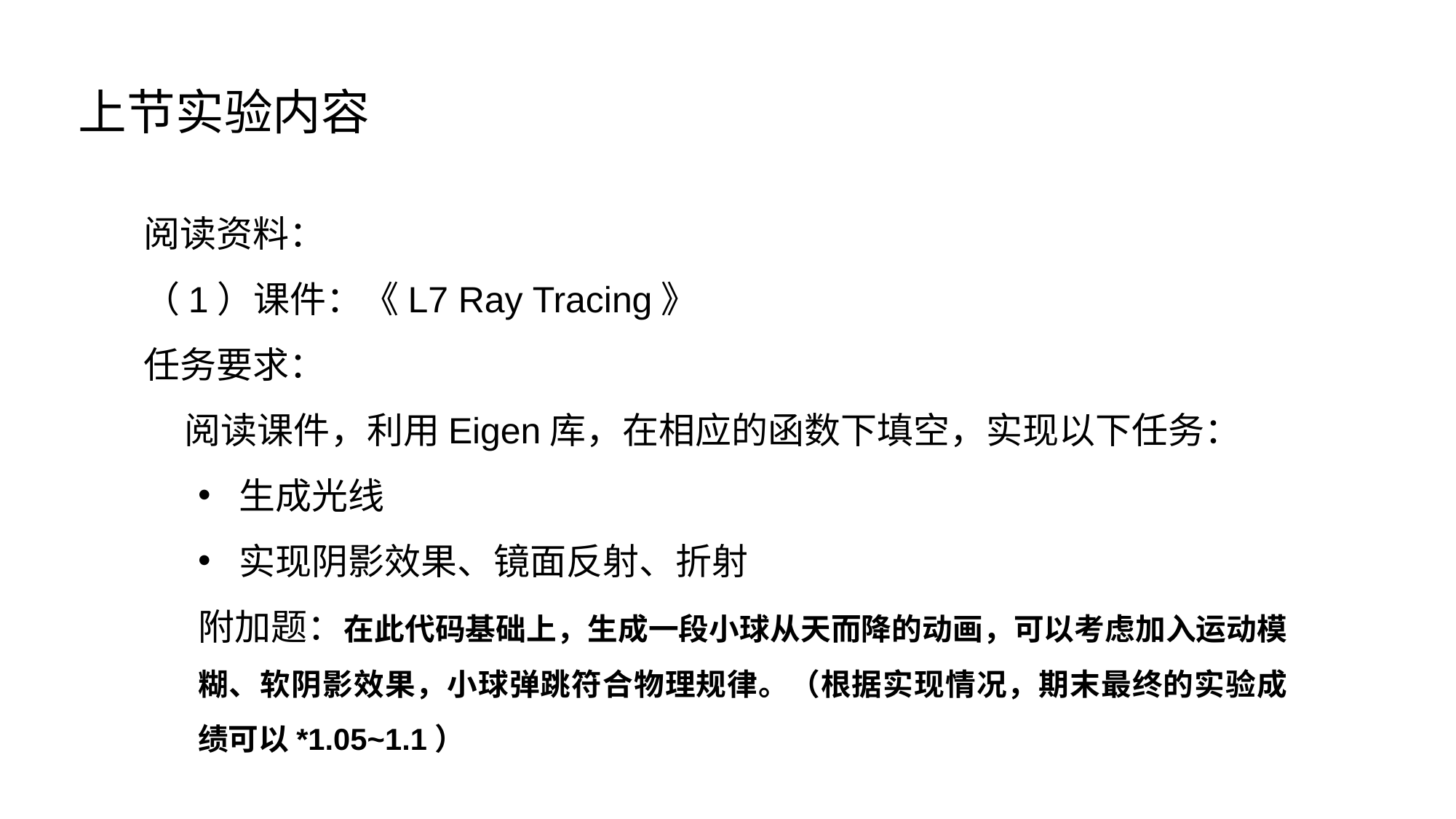

上节实验内容
阅读资料：
（1）课件：《L7 Ray Tracing》
任务要求：
    阅读课件，利用Eigen库，在相应的函数下填空，实现以下任务：
生成光线
实现阴影效果、镜面反射、折射
附加题：在此代码基础上，生成一段小球从天而降的动画，可以考虑加入运动模糊、软阴影效果，小球弹跳符合物理规律。（根据实现情况，期末最终的实验成绩可以*1.05~1.1）